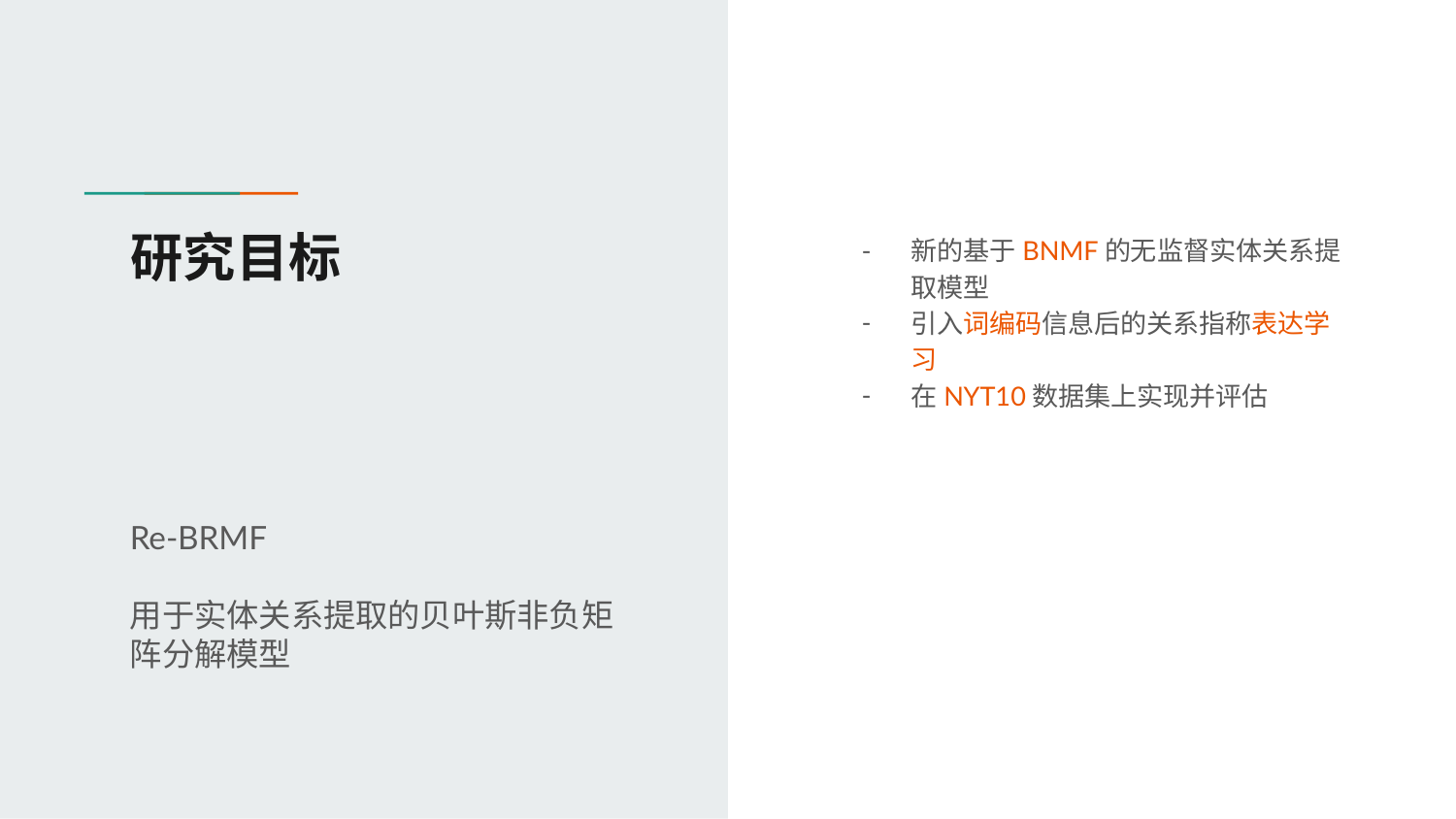

# 研究目标
新的基于BNMF的无监督实体关系提取模型
引入词编码信息后的关系指称表达学习
在NYT10数据集上实现并评估
Re-BRMF

用于实体关系提取的贝叶斯非负矩阵分解模型